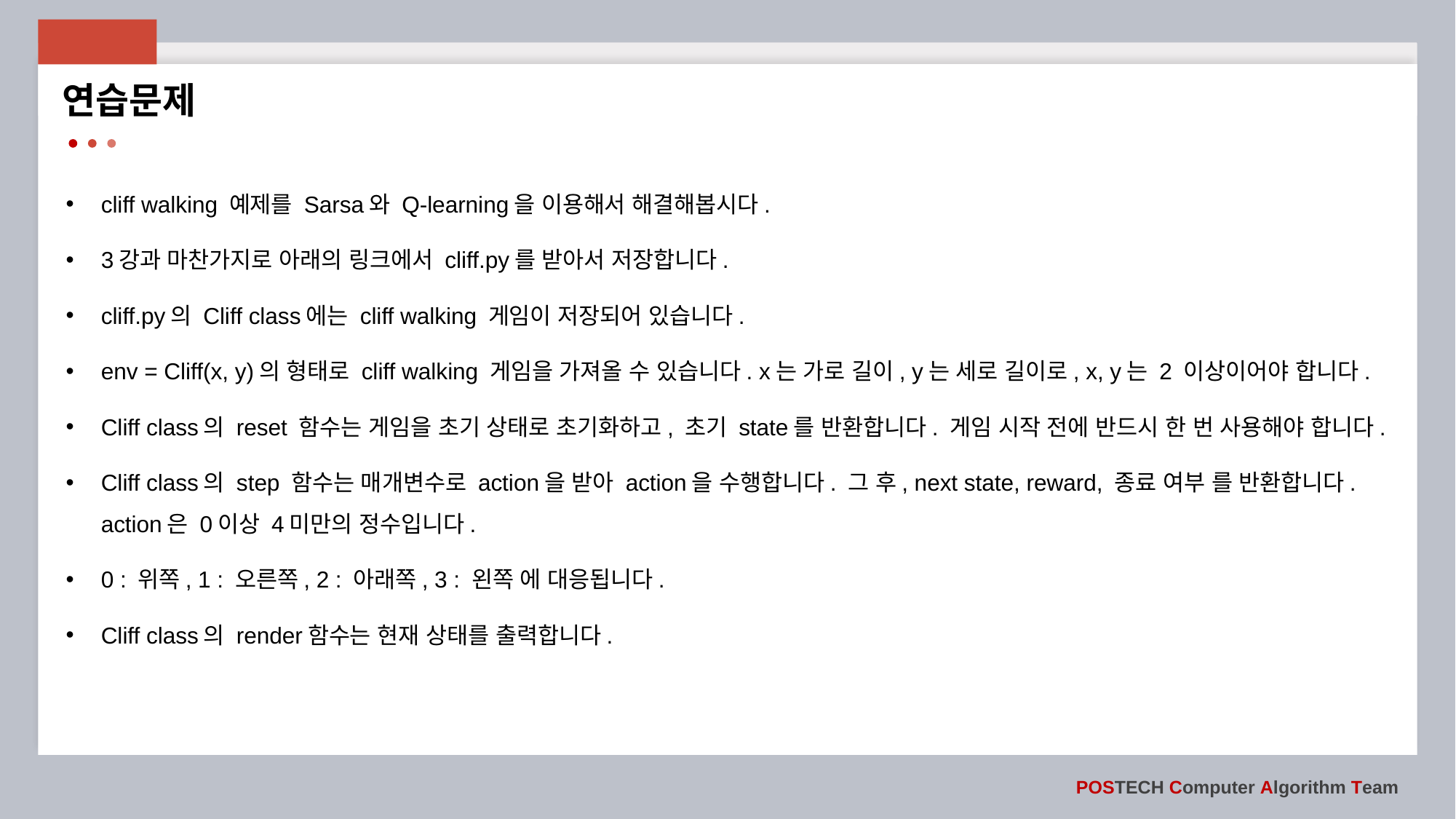

연습문제
cliff walking 예제를 Sarsa와 Q-learning을 이용해서 해결해봅시다.
3강과 마찬가지로 아래의 링크에서 cliff.py를 받아서 저장합니다.
cliff.py의 Cliff class에는 cliff walking 게임이 저장되어 있습니다.
env = Cliff(x, y)의 형태로 cliff walking 게임을 가져올 수 있습니다. x는 가로 길이, y는 세로 길이로, x, y는 2 이상이어야 합니다.
Cliff class의 reset 함수는 게임을 초기 상태로 초기화하고, 초기 state를 반환합니다. 게임 시작 전에 반드시 한 번 사용해야 합니다.
Cliff class의 step 함수는 매개변수로 action을 받아 action을 수행합니다. 그 후, next state, reward, 종료 여부 를 반환합니다. action은 0이상 4미만의 정수입니다.
0 : 위쪽, 1 : 오른쪽, 2 : 아래쪽, 3 : 왼쪽 에 대응됩니다.
Cliff class의 render함수는 현재 상태를 출력합니다.